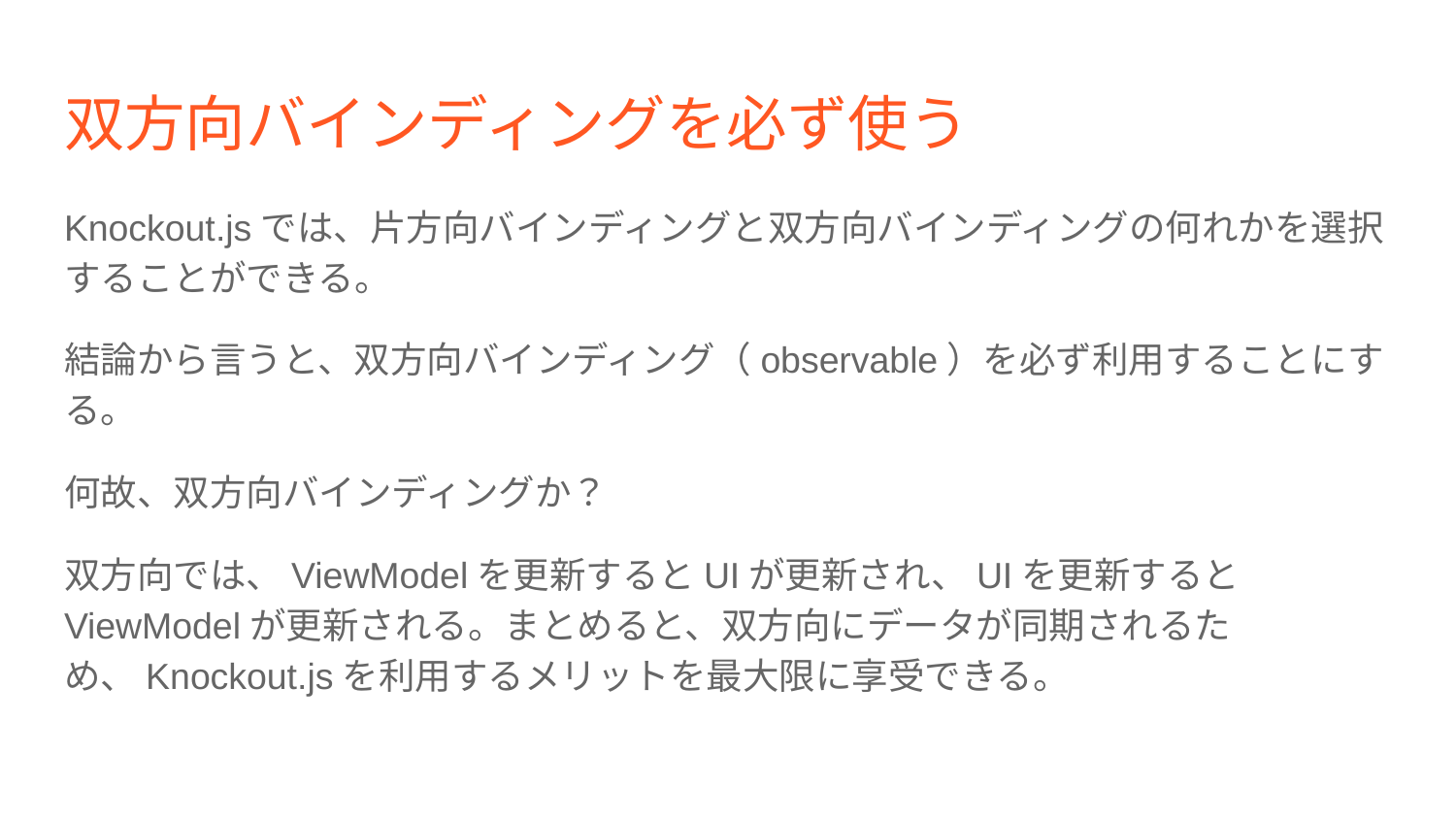

# 双方向バインディングを必ず使う
Knockout.jsでは、片方向バインディングと双方向バインディングの何れかを選択することができる。
結論から言うと、双方向バインディング（observable）を必ず利用することにする。
何故、双方向バインディングか？
双方向では、ViewModelを更新するとUIが更新され、UIを更新するとViewModelが更新される。まとめると、双方向にデータが同期されるため、Knockout.jsを利用するメリットを最大限に享受できる。